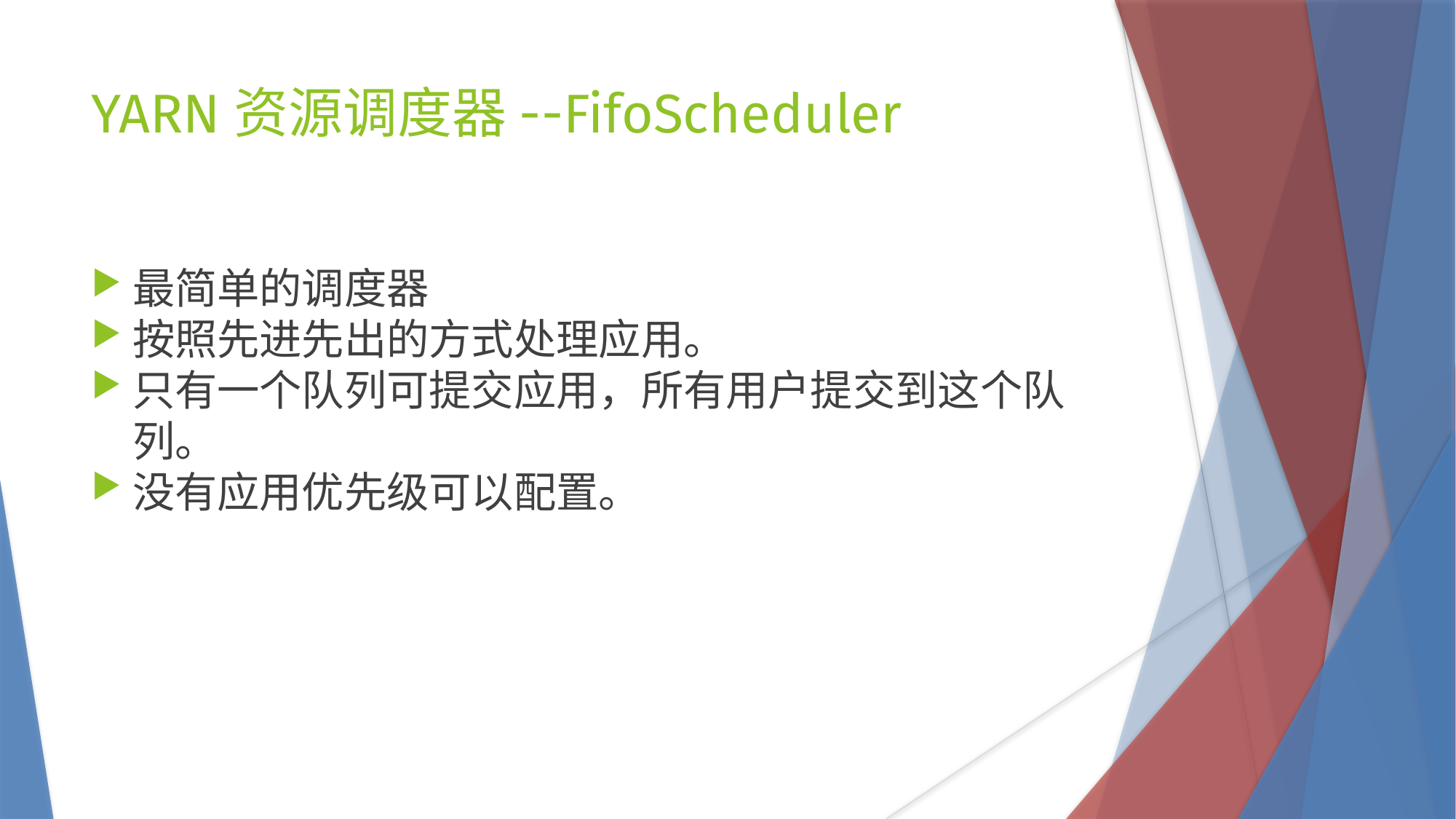

YARN资源调度器--FifoScheduler

最简单的调度器
按照先进先出的方式处理应用。
只有一个队列可提交应用，所有用户提交到这个队列。
没有应用优先级可以配置。